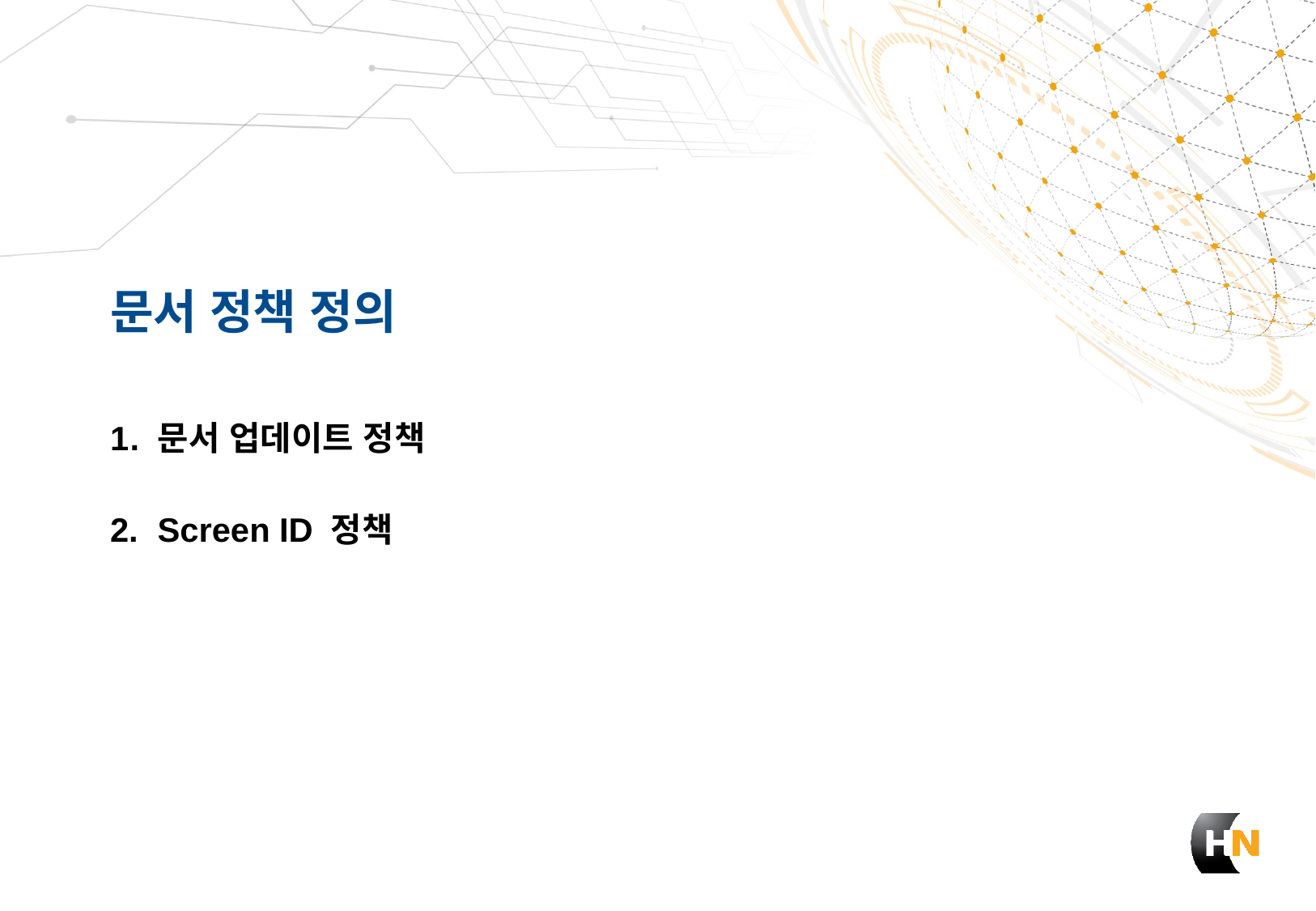

# 문서 정책 정의

문서 업데이트 정책
Screen ID 정책